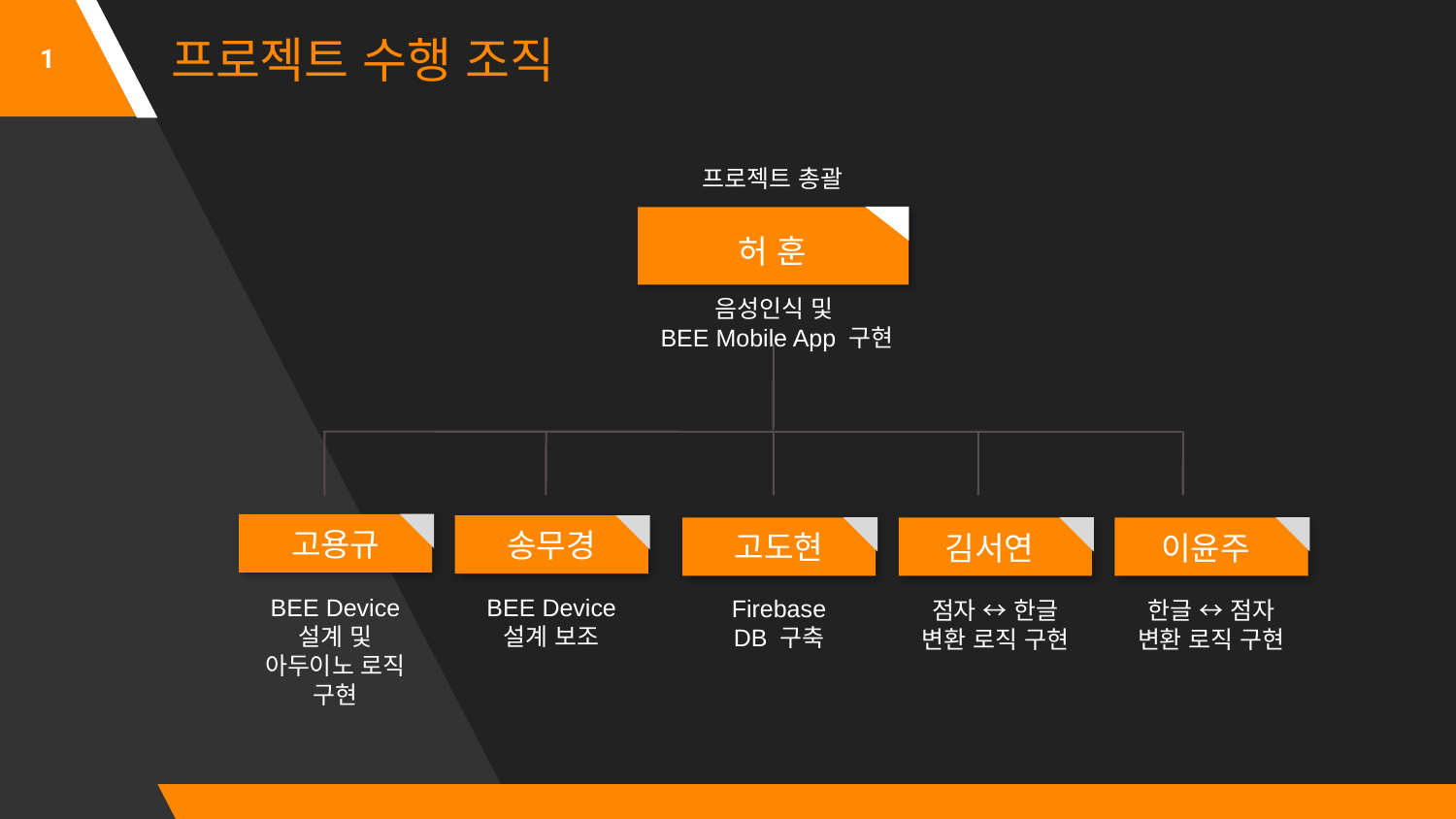

1
프로젝트 수행 조직
프로젝트 총괄

허 훈

음성인식 및
BEE Mobile App 구현

고용규

송무경

고도현

김서연

이윤주

BEE Device 설계 및
아두이노 로직 구현

BEE Device 설계 보조

Firebase
DB 구축

한글 ↔ 점자 변환 로직 구현
점자 ↔ 한글 변환 로직 구현